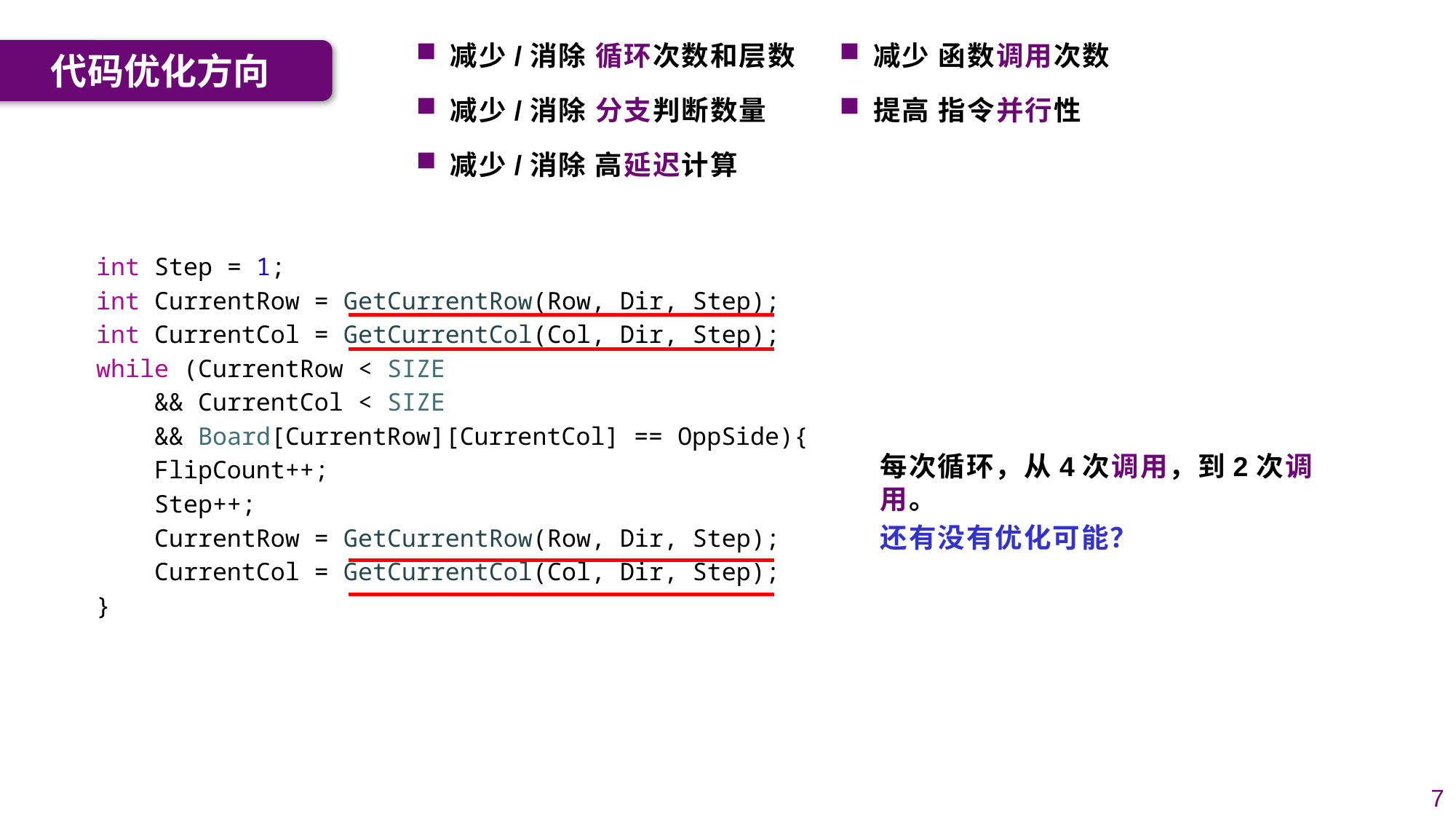

减少/消除 循环次数和层数
减少/消除 分支判断数量
减少/消除 高延迟计算
减少 函数调用次数
提高 指令并行性

代码优化方向
    int Step = 1;
    int CurrentRow = GetCurrentRow(Row, Dir, Step);
    int CurrentCol = GetCurrentCol(Col, Dir, Step);
    while (CurrentRow < SIZE
        && CurrentCol < SIZE
        && Board[CurrentRow][CurrentCol] == OppSide){
        FlipCount++;
        Step++;
        CurrentRow = GetCurrentRow(Row, Dir, Step);
        CurrentCol = GetCurrentCol(Col, Dir, Step);
    }
每次循环，从4次调用，到2次调用。
还有没有优化可能？
7